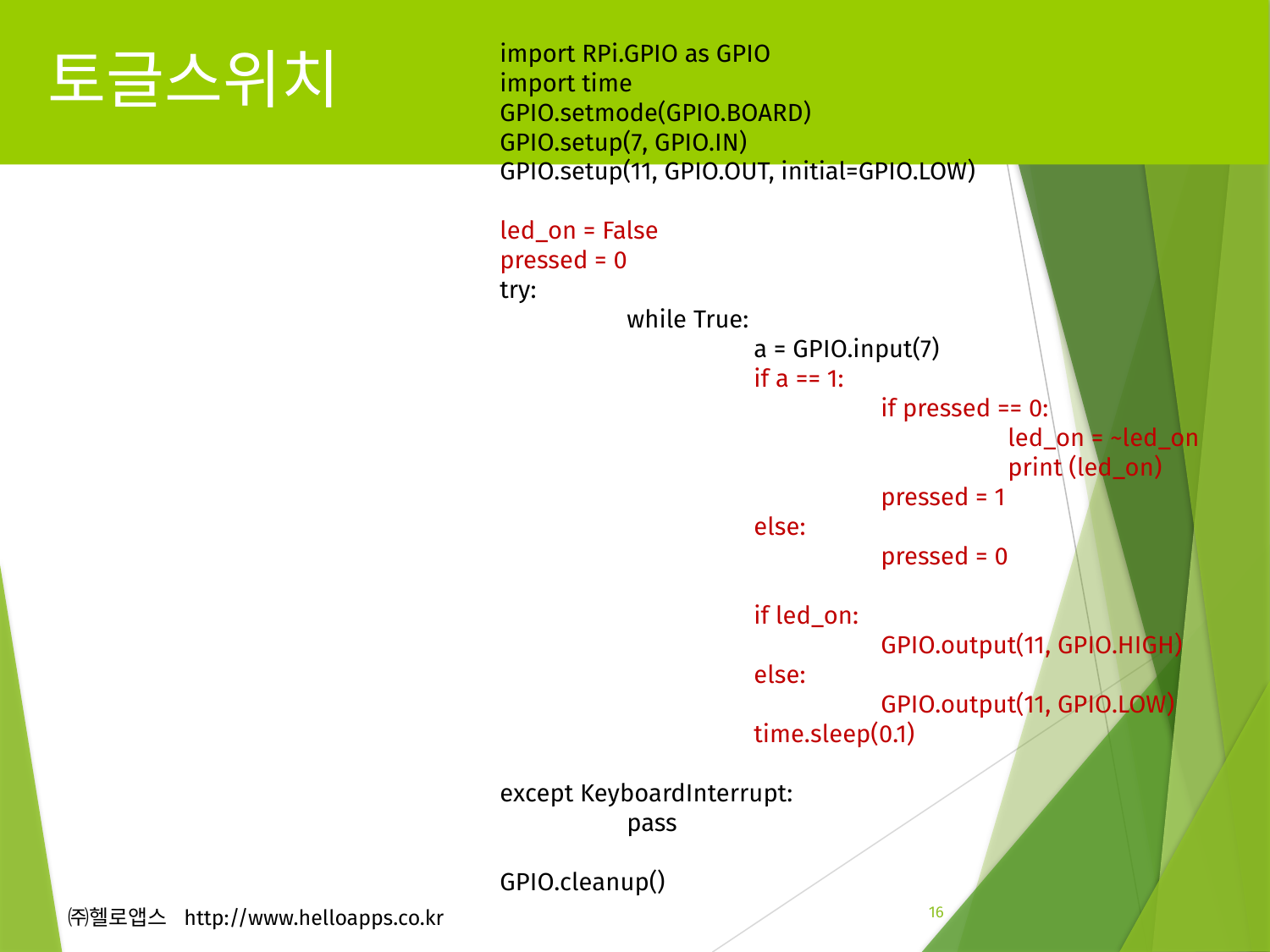

import RPi.GPIO as GPIO
import time
GPIO.setmode(GPIO.BOARD)
GPIO.setup(7, GPIO.IN)
GPIO.setup(11, GPIO.OUT, initial=GPIO.LOW)

led_on = False
pressed = 0
try:
	while True:
		a = GPIO.input(7)
		if a == 1:
			if pressed == 0:
				led_on = ~led_on
				print (led_on)
			pressed = 1
		else:
			pressed = 0

		if led_on:
			GPIO.output(11, GPIO.HIGH)
		else:
			GPIO.output(11, GPIO.LOW)
		time.sleep(0.1)

except KeyboardInterrupt:
	pass

GPIO.cleanup()
# 토글스위치
16